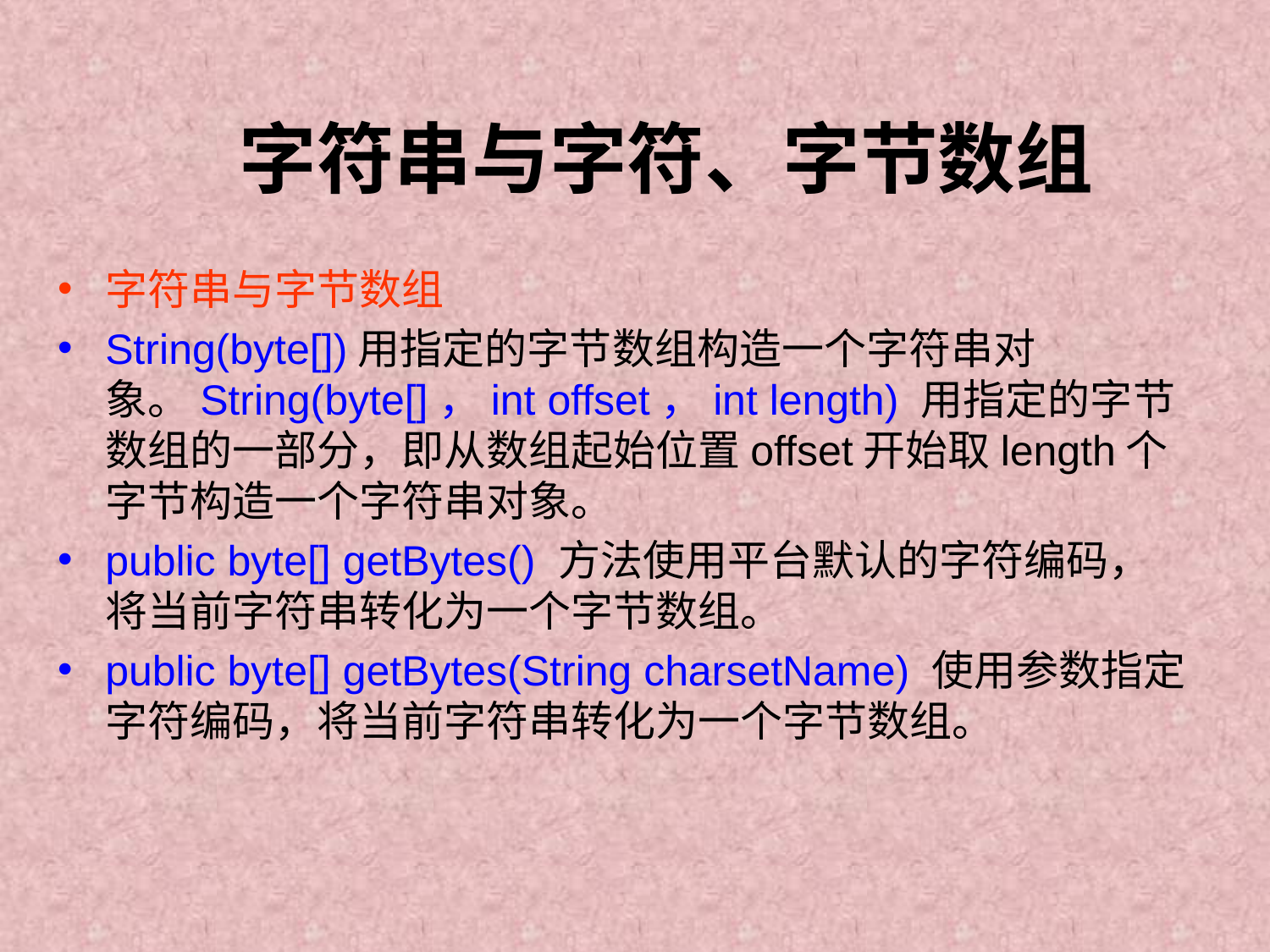

# 字符串与字符、字节数组
字符串与字节数组
String(byte[])用指定的字节数组构造一个字符串对象。String(byte[]，int offset，int length) 用指定的字节数组的一部分，即从数组起始位置offset开始取length个字节构造一个字符串对象。
public byte[] getBytes() 方法使用平台默认的字符编码，将当前字符串转化为一个字节数组。
public byte[] getBytes(String charsetName) 使用参数指定字符编码，将当前字符串转化为一个字节数组。